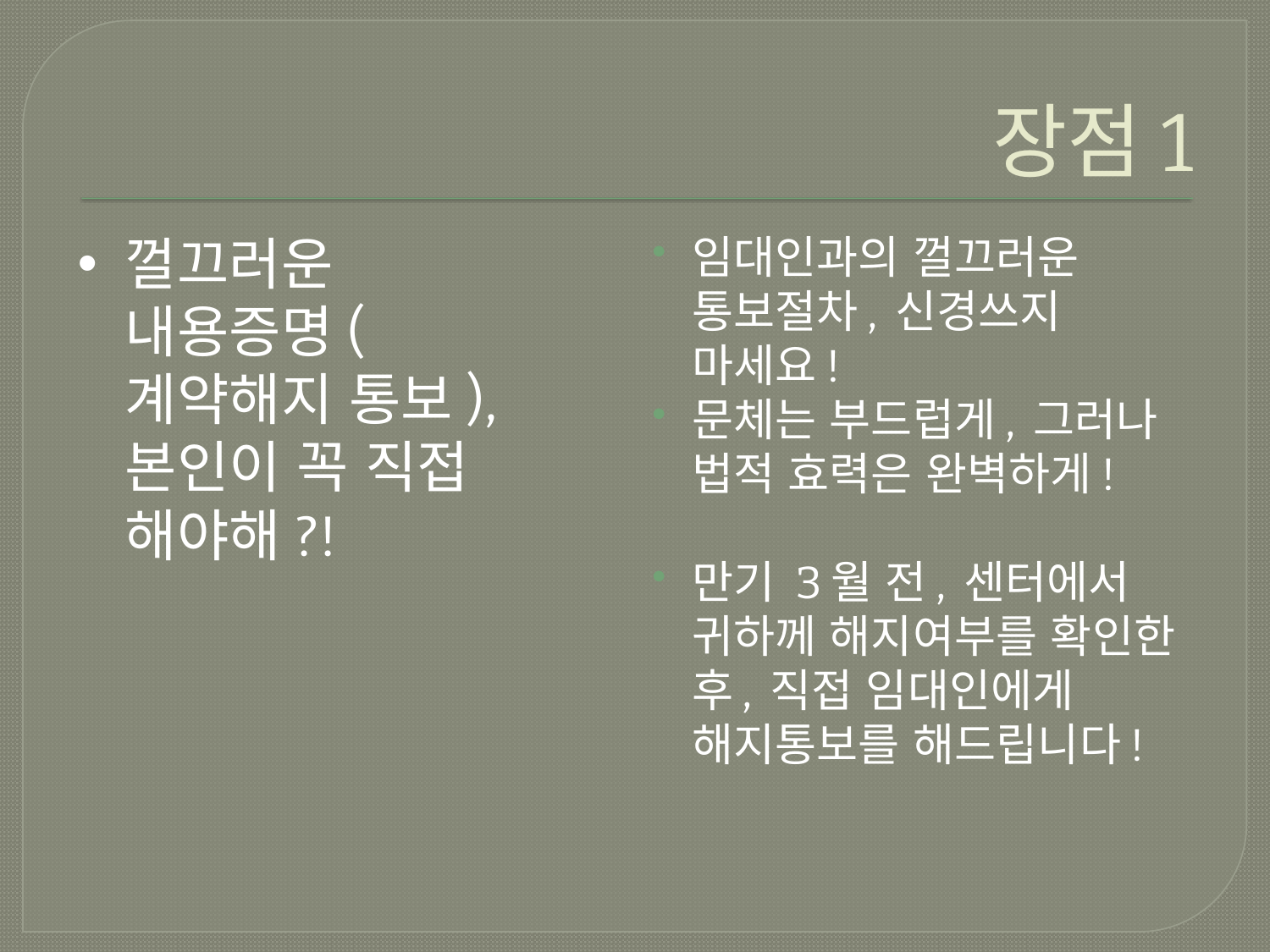

# 장점1

껄끄러운 내용증명(계약해지 통보), 본인이 꼭 직접 해야해?!

임대인과의 껄끄러운 통보절차, 신경쓰지 마세요!
문체는 부드럽게, 그러나 법적 효력은 완벽하게!

만기 3월 전, 센터에서 귀하께 해지여부를 확인한 후, 직접 임대인에게 해지통보를 해드립니다!